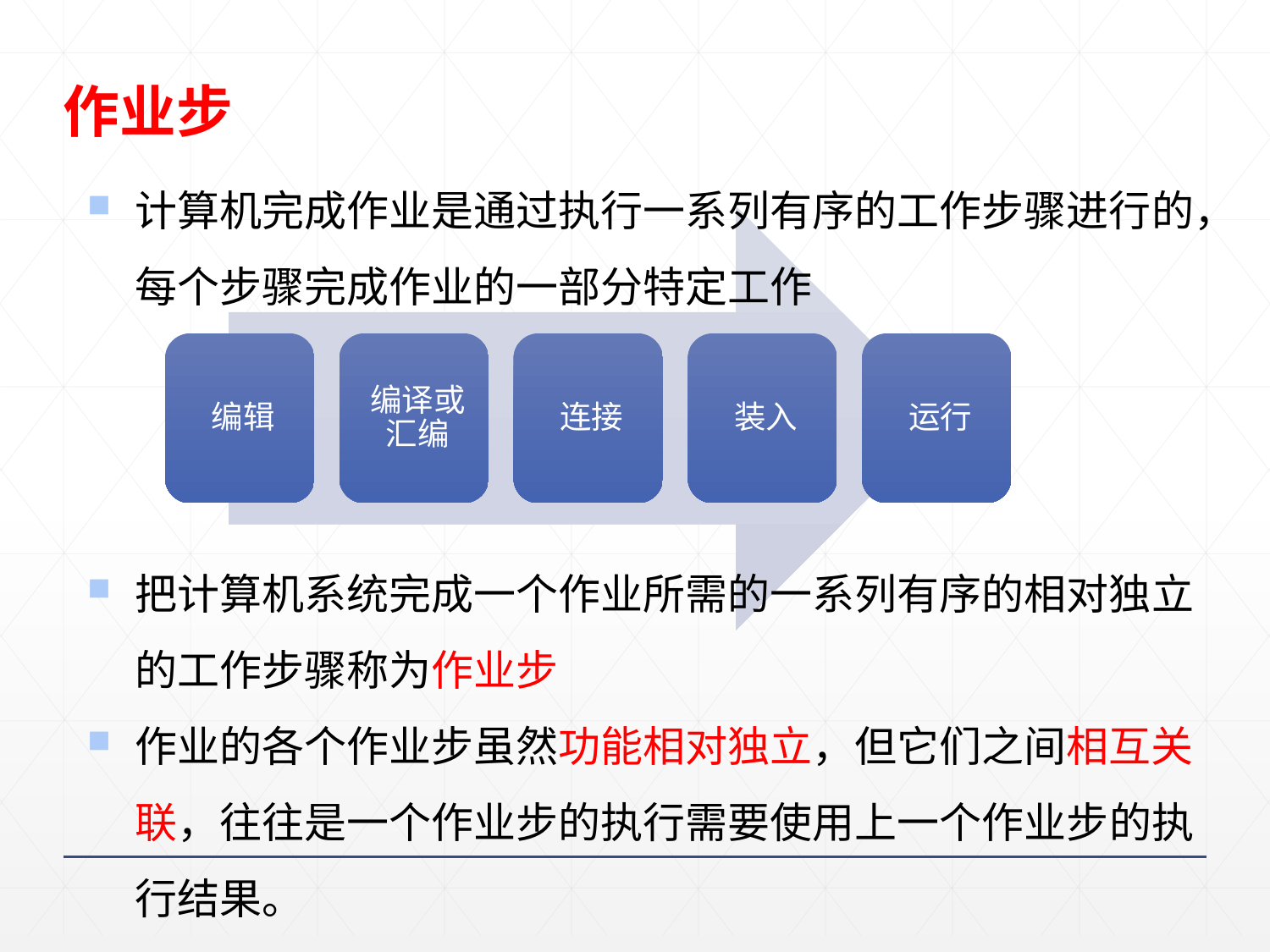

作业步
计算机完成作业是通过执行一系列有序的工作步骤进行的，每个步骤完成作业的一部分特定工作
编辑
编译或汇编
连接
装入
运行

把计算机系统完成一个作业所需的一系列有序的相对独立的工作步骤称为作业步
作业的各个作业步虽然功能相对独立，但它们之间相互关联，往往是一个作业步的执行需要使用上一个作业步的执行结果。